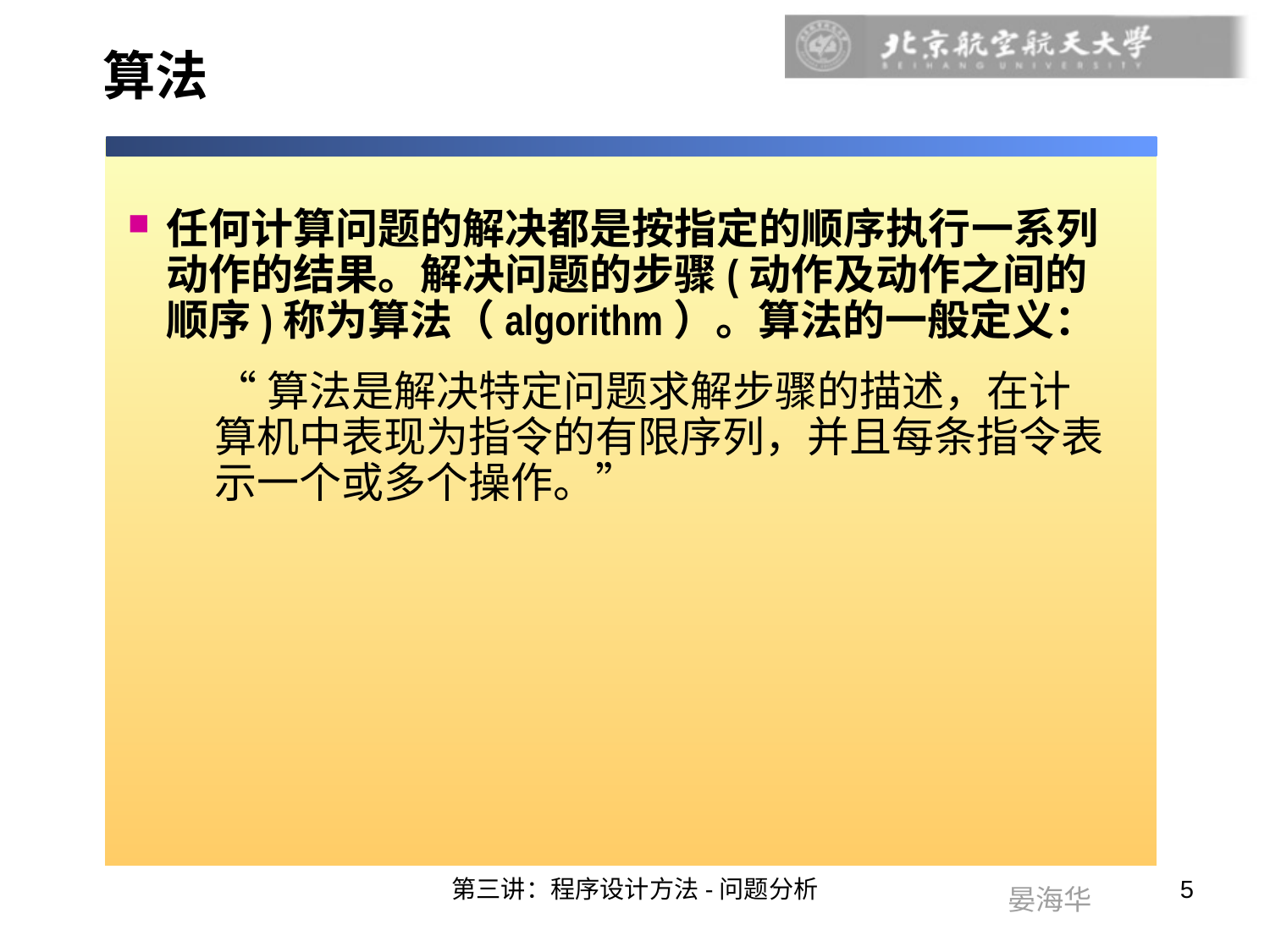

# 算法
任何计算问题的解决都是按指定的顺序执行一系列动作的结果。解决问题的步骤(动作及动作之间的顺序)称为算法（algorithm）。算法的一般定义：
“算法是解决特定问题求解步骤的描述，在计算机中表现为指令的有限序列，并且每条指令表示一个或多个操作。”
第三讲：程序设计方法-问题分析
5